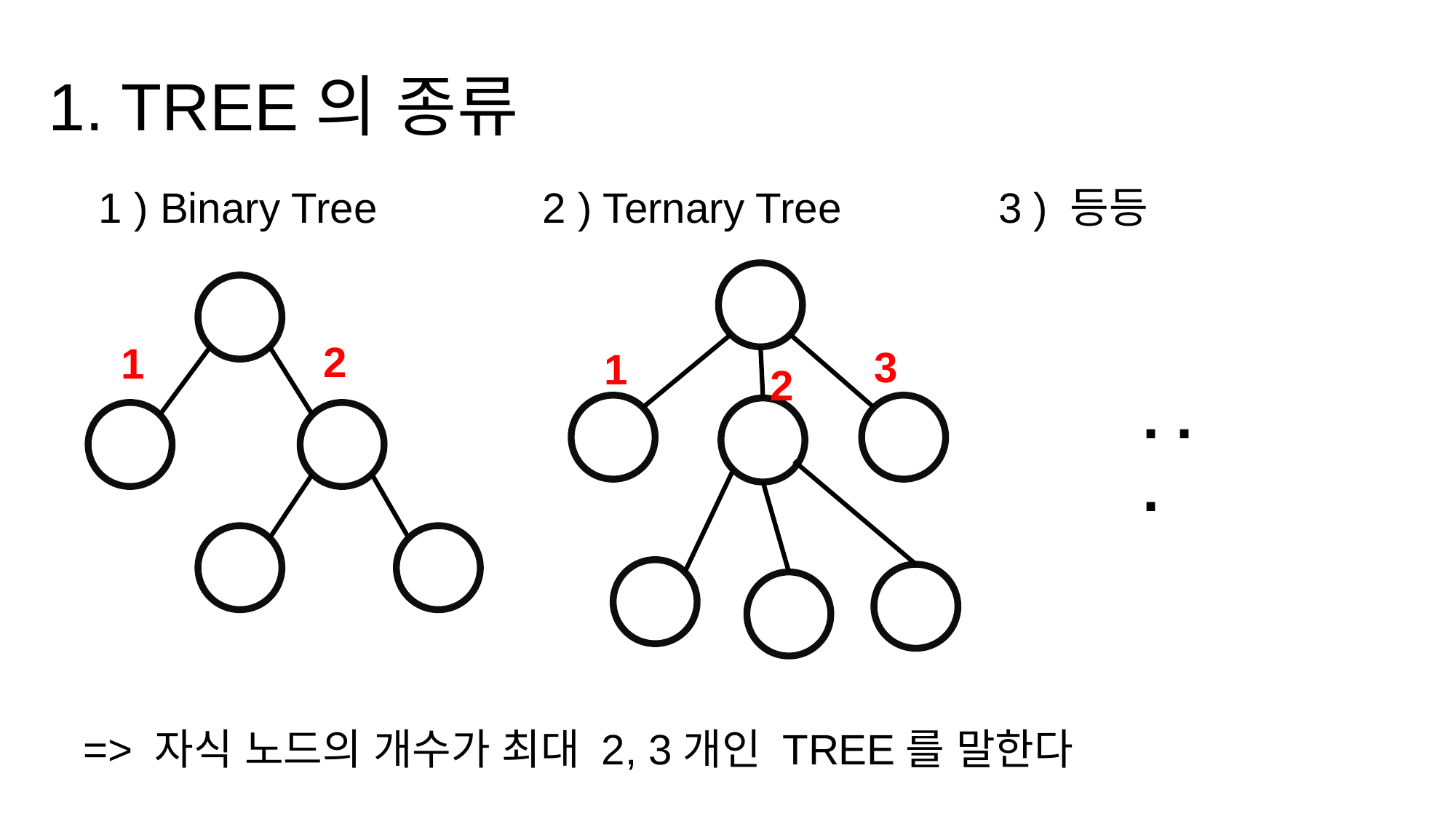

1. TREE의 종류
1 ) Binary Tree
2 ) Ternary Tree
3 ) 등등

3
1
2

2
1

. . .
=> 자식 노드의 개수가 최대 2, 3개인 TREE를 말한다